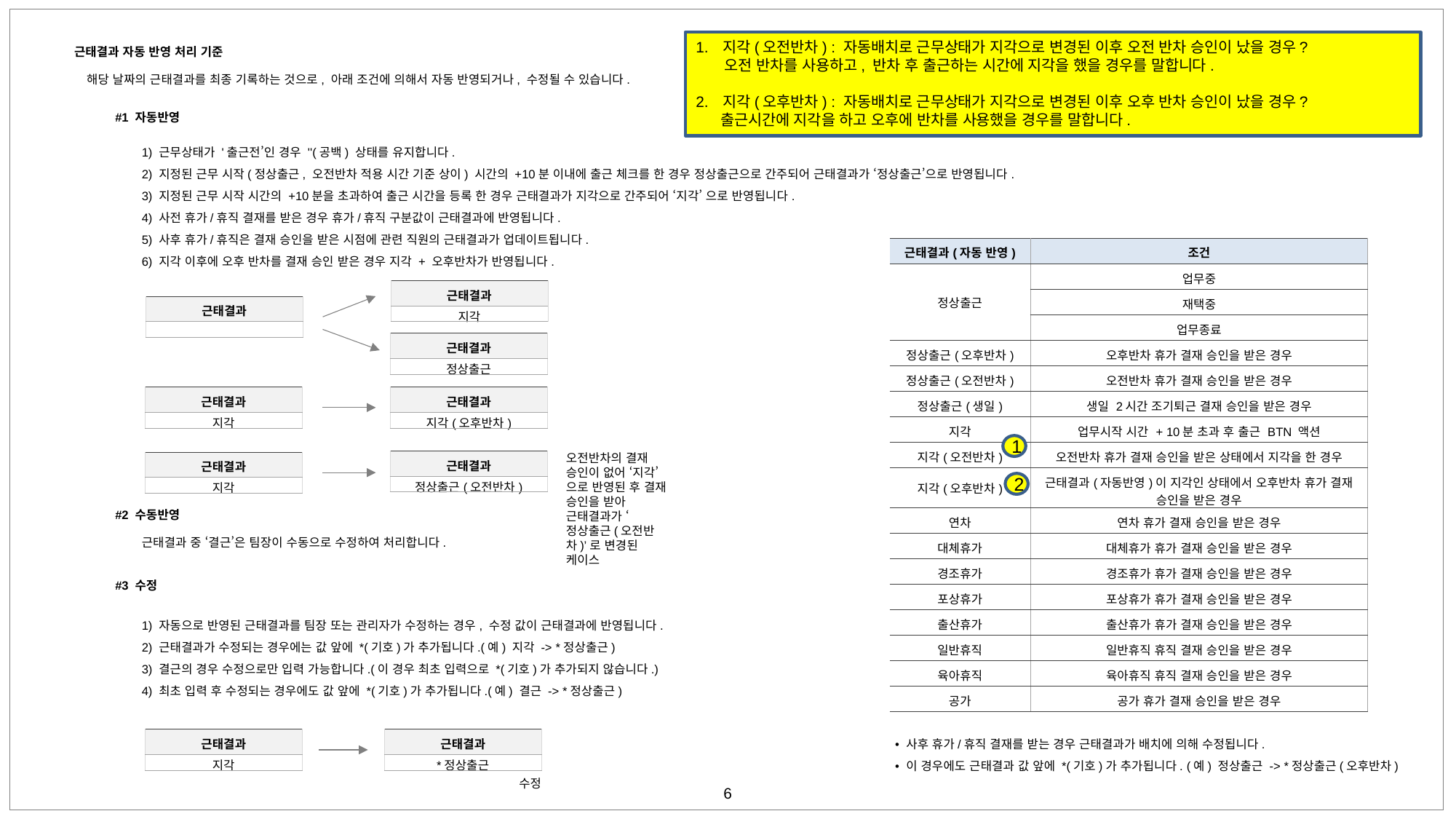

지각(오전반차) : 자동배치로 근무상태가 지각으로 변경된 이후 오전 반차 승인이 났을 경우?
      오전 반차를 사용하고, 반차 후 출근하는 시간에 지각을 했을 경우를 말합니다.

지각(오후반차) : 자동배치로 근무상태가 지각으로 변경된 이후 오후 반차 승인이 났을 경우?
     출근시간에 지각을 하고 오후에 반차를 사용했을 경우를 말합니다.
근태결과 자동 반영 처리 기준
해당 날짜의 근태결과를 최종 기록하는 것으로, 아래 조건에 의해서 자동 반영되거나, 수정될 수 있습니다.
#1 자동반영
1) 근무상태가 '출근전’인 경우 ''(공백) 상태를 유지합니다.
2) 지정된 근무 시작(정상출근, 오전반차 적용 시간 기준 상이) 시간의 +10분 이내에 출근 체크를 한 경우 정상출근으로 간주되어 근태결과가 ‘정상출근’으로 반영됩니다.
3) 지정된 근무 시작 시간의 +10분을 초과하여 출근 시간을 등록 한 경우 근태결과가 지각으로 간주되어 ‘지각’ 으로 반영됩니다.
4) 사전 휴가/휴직 결재를 받은 경우 휴가/휴직 구분값이 근태결과에 반영됩니다.
5) 사후 휴가/휴직은 결재 승인을 받은 시점에 관련 직원의 근태결과가 업데이트됩니다.
6) 지각 이후에 오후 반차를 결재 승인 받은 경우 지각 + 오후반차가 반영됩니다.
| 근태결과(자동 반영) | 조건 |
| --- | --- |
| 정상출근 | 업무중 |
|  | 재택중 |
|  | 업무종료 |
| 정상출근(오후반차) | 오후반차 휴가 결재 승인을 받은 경우 |
| 정상출근(오전반차) | 오전반차 휴가 결재 승인을 받은 경우 |
| 정상출근(생일) | 생일 2시간 조기퇴근 결재 승인을 받은 경우 |
| 지각 | 업무시작 시간 + 10분 초과 후 출근 BTN 액션 |
| 지각(오전반차) | 오전반차 휴가 결재 승인을 받은 상태에서 지각을 한 경우 |
| 지각(오후반차) | 근태결과(자동반영)이 지각인 상태에서 오후반차 휴가 결재 승인을 받은 경우 |
| 연차 | 연차 휴가 결재 승인을 받은 경우 |
| 대체휴가 | 대체휴가 휴가 결재 승인을 받은 경우 |
| 경조휴가 | 경조휴가 휴가 결재 승인을 받은 경우 |
| 포상휴가 | 포상휴가 휴가 결재 승인을 받은 경우 |
| 출산휴가 | 출산휴가 휴가 결재 승인을 받은 경우 |
| 일반휴직 | 일반휴직 휴직 결재 승인을 받은 경우 |
| 육아휴직 | 육아휴직 휴직 결재 승인을 받은 경우 |
| 공가 | 공가 휴가 결재 승인을 받은 경우 |
| 근태결과 |
| --- |
| 지각 |
| 근태결과 |
| --- |
|  |
| 근태결과 |
| --- |
| 정상출근 |
| 근태결과 |
| --- |
| 지각 |
| 근태결과 |
| --- |
| 지각(오후반차) |
1
오전반차의 결재 승인이 없어 ‘지각’으로 반영된 후 결재 승인을 받아 근태결과가 ‘정상출근(오전반차)’로 변경된 케이스
| 근태결과 |
| --- |
| 정상출근(오전반차) |
| 근태결과 |
| --- |
| 지각 |
2
#2 수동반영
근태결과 중 ‘결근’은 팀장이 수동으로 수정하여 처리합니다.
#3 수정
1) 자동으로 반영된 근태결과를 팀장 또는 관리자가 수정하는 경우, 수정 값이 근태결과에 반영됩니다.
2) 근태결과가 수정되는 경우에는 값 앞에 *(기호)가 추가됩니다.(예) 지각 -> *정상출근)
3) 결근의 경우 수정으로만 입력 가능합니다.(이 경우 최초 입력으로 *(기호)가 추가되지 않습니다.)
4) 최초 입력 후 수정되는 경우에도 값 앞에 *(기호)가 추가됩니다.(예) 결근 -> *정상출근)
사후 휴가/휴직 결재를 받는 경우 근태결과가 배치에 의해 수정됩니다.
이 경우에도 근태결과 값 앞에 *(기호)가 추가됩니다. (예) 정상출근 -> *정상출근(오후반차)
| 근태결과 |
| --- |
| 지각 |
| 근태결과 |
| --- |
| \*정상출근 |
수정